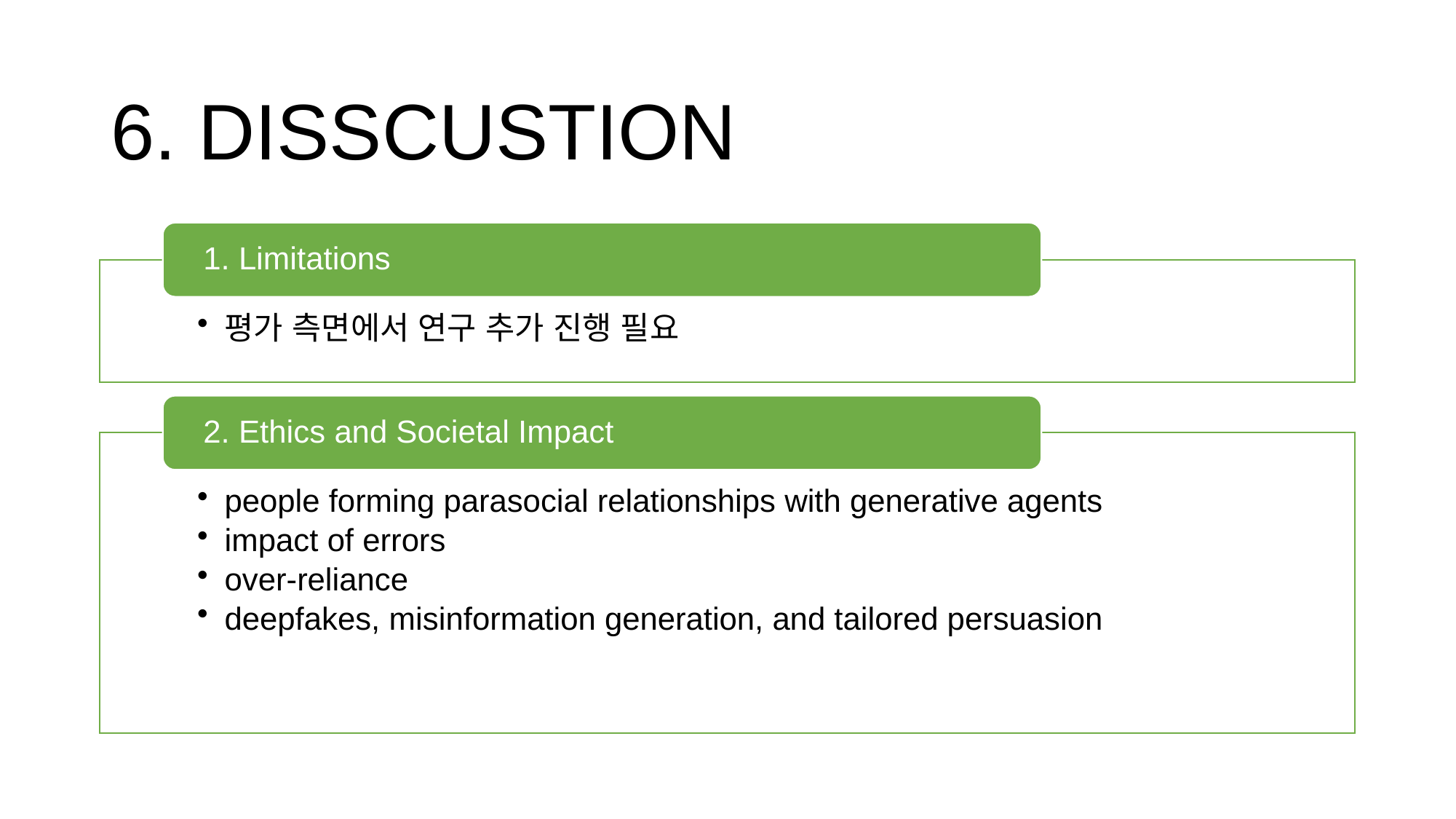

# 6. DISSCUSTION
평가 측면에서 연구 추가 진행 필요
1. Limitations
people forming parasocial relationships with generative agents
impact of errors
over-reliance
deepfakes, misinformation generation, and tailored persuasion
2. Ethics and Societal Impact